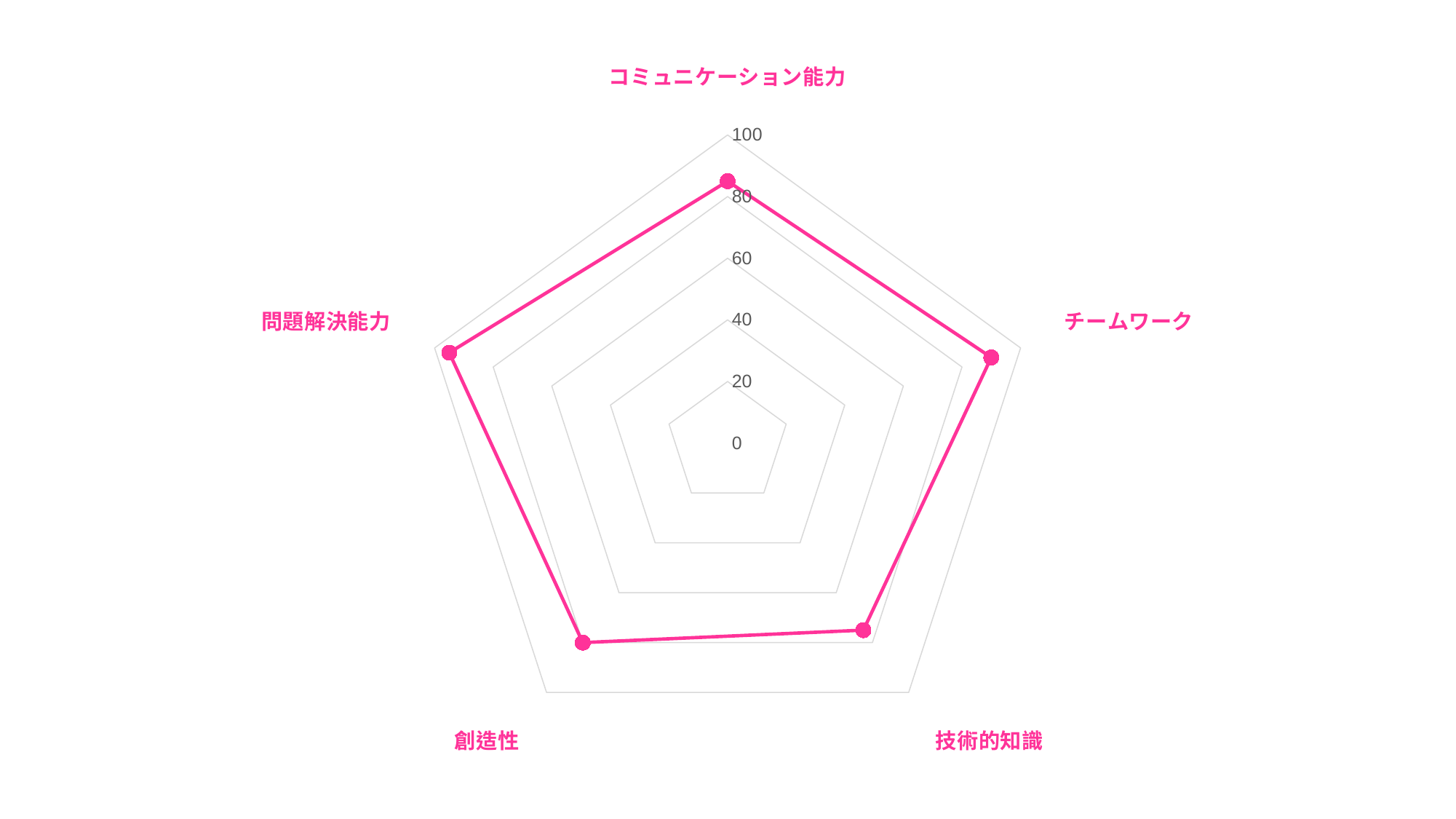

### Chart

| Category | 評価値 |
|---|---|
| コミュニケーション能力 | 85.0 |
| チームワーク | 90.0 |
| 技術的知識 | 75.0 |
| 創造性 | 80.0 |
| 問題解決能力 | 95.0 |